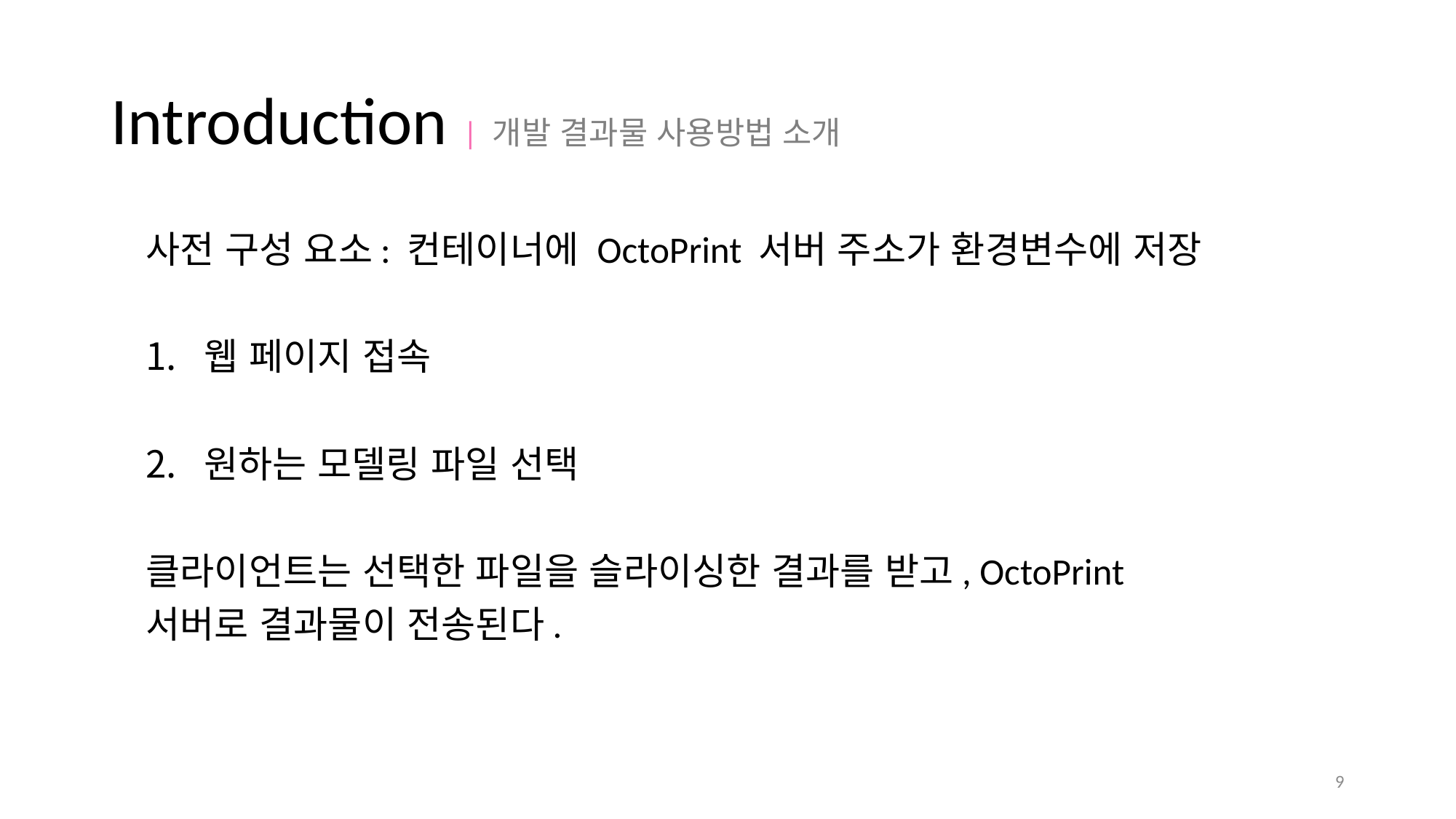

# Introduction | 개발 결과물 사용방법 소개
사전 구성 요소: 컨테이너에 OctoPrint 서버 주소가 환경변수에 저장

웹 페이지 접속

원하는 모델링 파일 선택

클라이언트는 선택한 파일을 슬라이싱한 결과를 받고, OctoPrint
서버로 결과물이 전송된다.
9